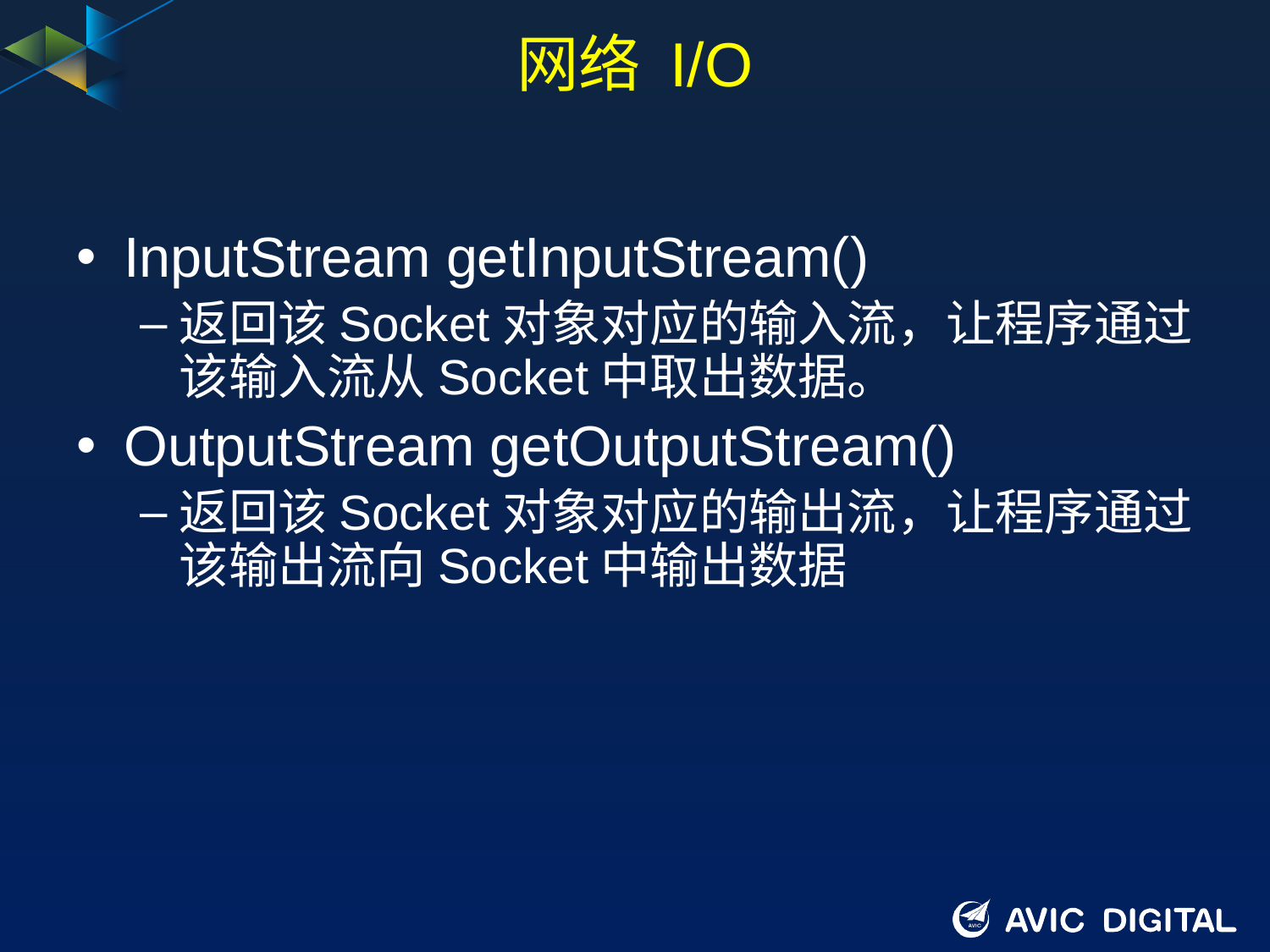

# 网络 I/O
InputStream getInputStream()
返回该Socket对象对应的输入流，让程序通过该输入流从Socket中取出数据。
OutputStream getOutputStream()
返回该Socket对象对应的输出流，让程序通过该输出流向Socket中输出数据